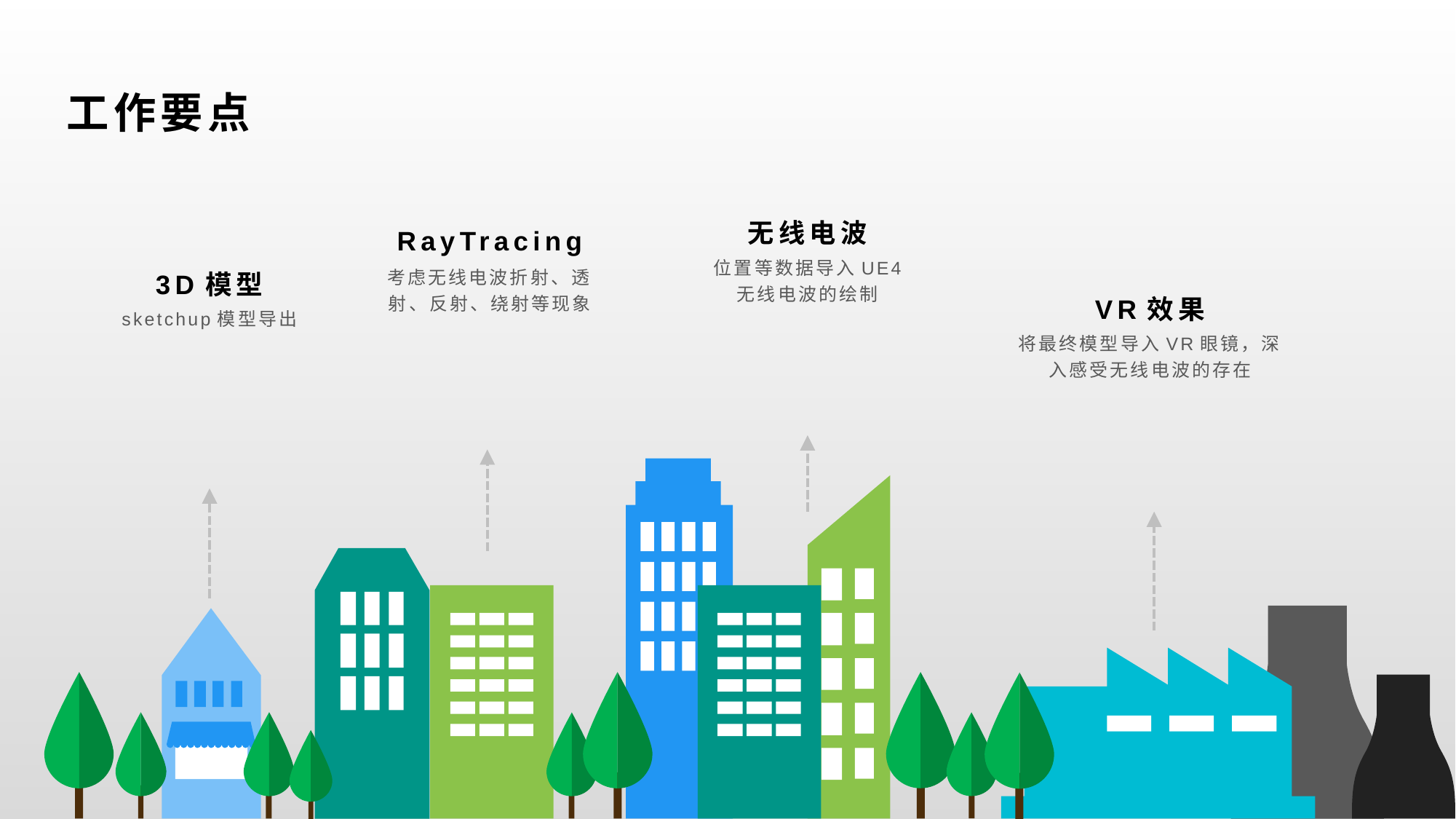

工作要点
无线电波
RayTracing
位置等数据导入UE4
无线电波的绘制
3D模型
考虑无线电波折射、透射、反射、绕射等现象
VR效果
sketchup模型导出
将最终模型导入VR眼镜，深入感受无线电波的存在